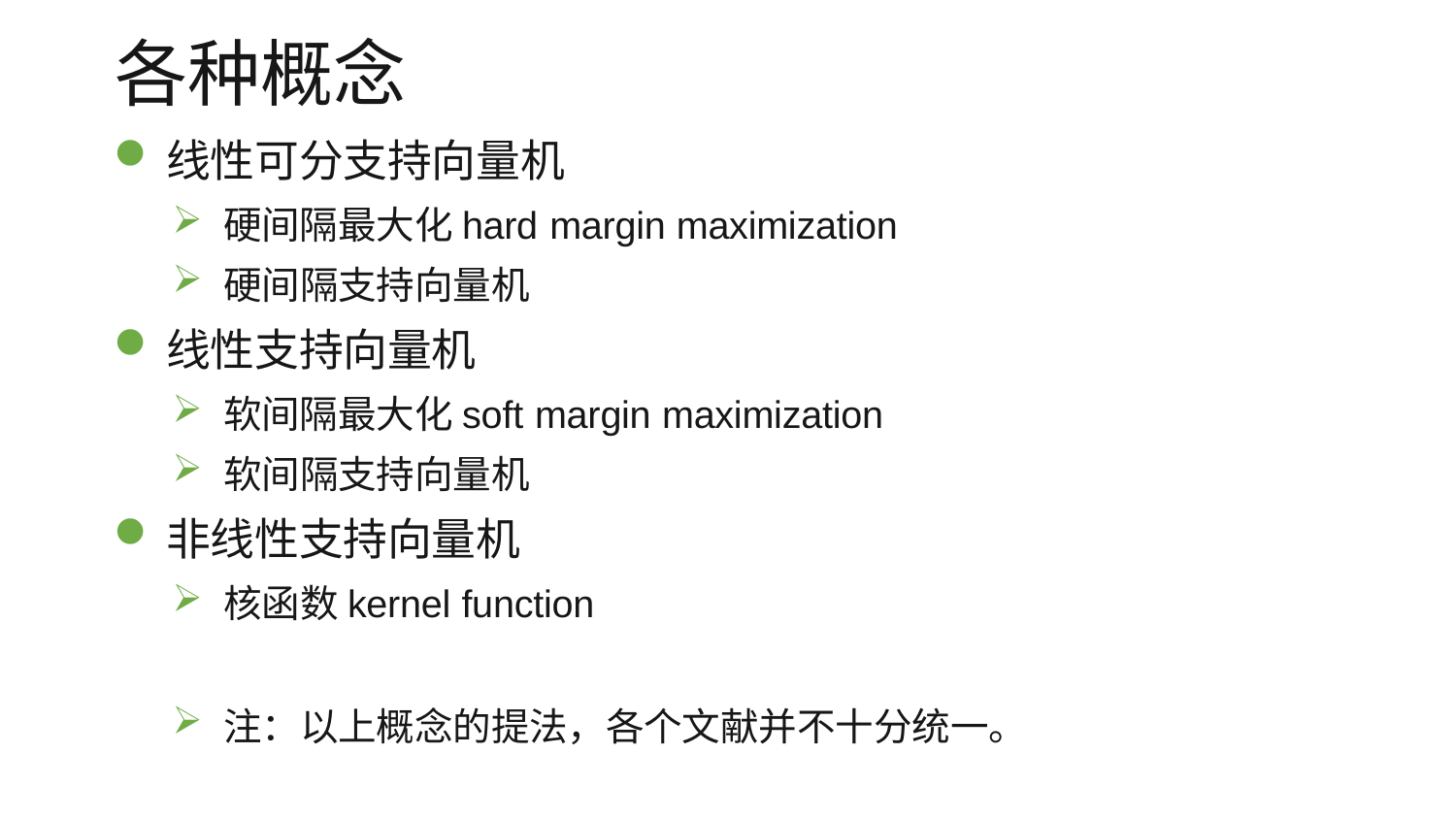

# 各种概念
线性可分支持向量机
硬间隔最大化hard margin maximization
硬间隔支持向量机
线性支持向量机
软间隔最大化soft margin maximization
软间隔支持向量机
非线性支持向量机
核函数kernel function

注：以上概念的提法，各个文献并不十分统一。